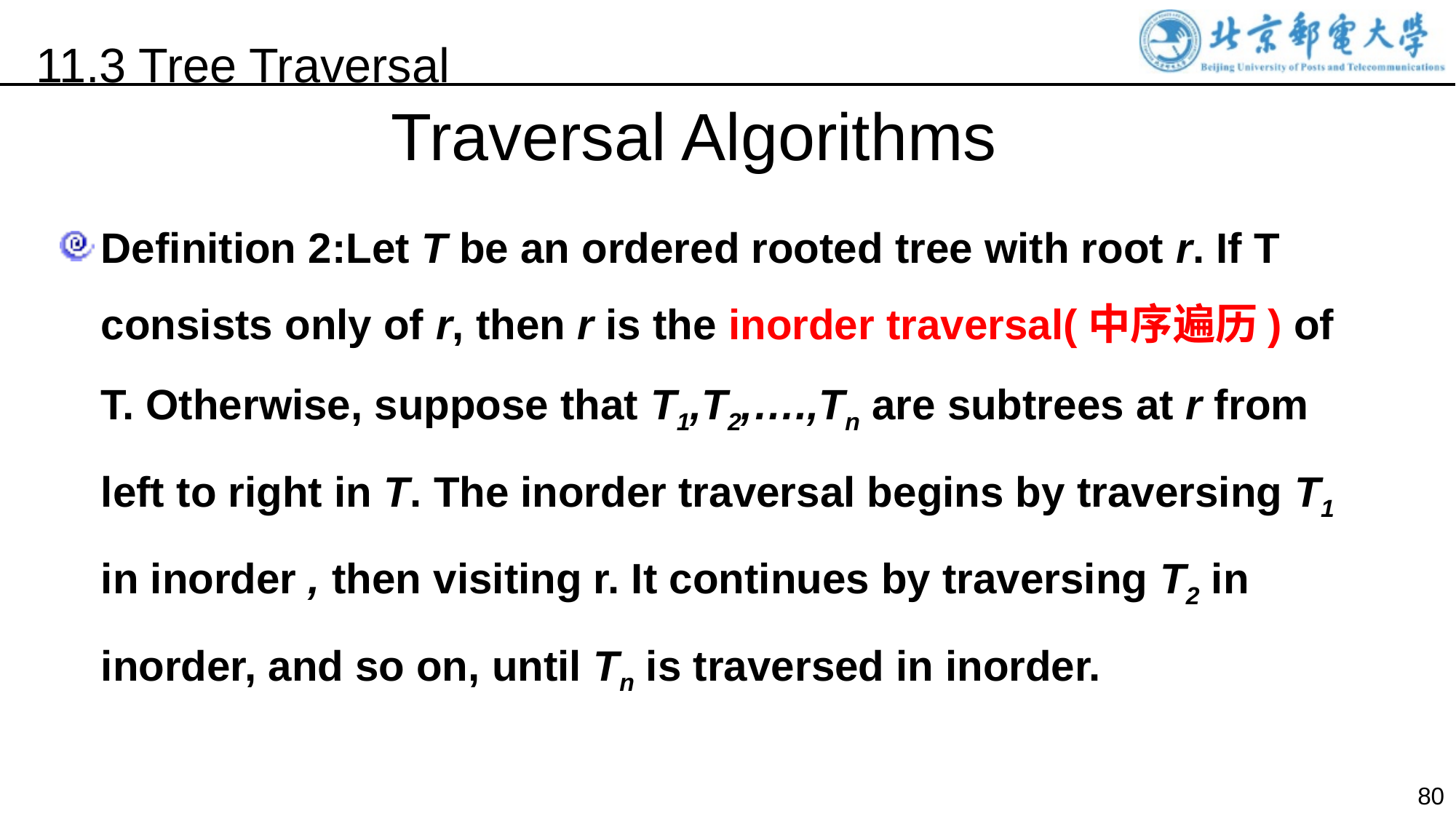

11.3 Tree Traversal
Traversal Algorithms
Definition 2:Let T be an ordered rooted tree with root r. If T consists only of r, then r is the inorder traversal(中序遍历) of T. Otherwise, suppose that T1,T2,….,Tn are subtrees at r from left to right in T. The inorder traversal begins by traversing T1 in inorder , then visiting r. It continues by traversing T2 in inorder, and so on, until Tn is traversed in inorder.